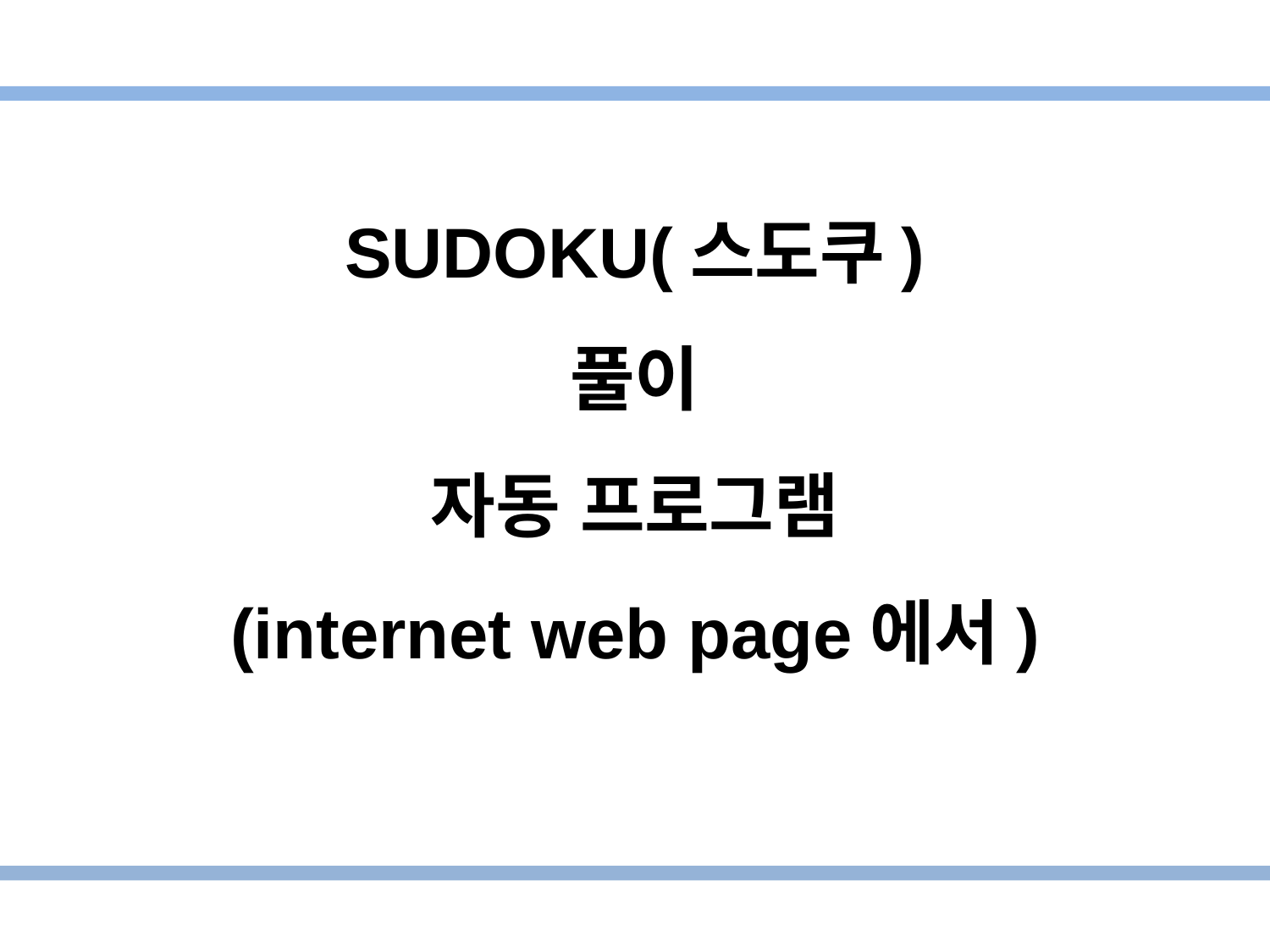

# SUDOKU(스도쿠)

풀이

자동 프로그램

(internet web page에서)